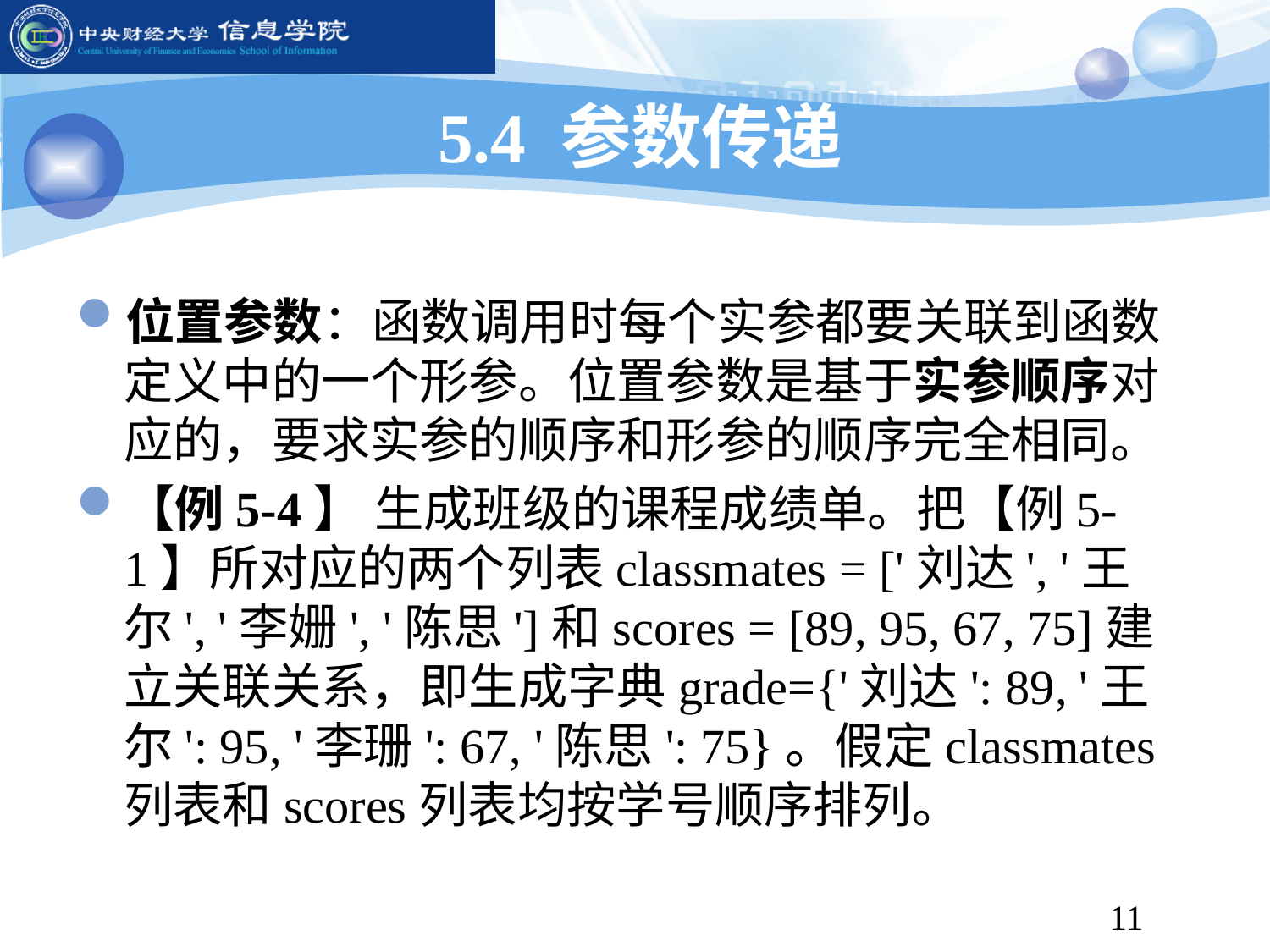

# 5.4 参数传递
位置参数：函数调用时每个实参都要关联到函数定义中的一个形参。位置参数是基于实参顺序对应的，要求实参的顺序和形参的顺序完全相同。
【例5-4】 生成班级的课程成绩单。把【例5-1】所对应的两个列表classmates = ['刘达', '王尔', '李姗', '陈思']和scores = [89, 95, 67, 75]建立关联关系，即生成字典grade={'刘达': 89, '王尔': 95, '李珊': 67, '陈思': 75}。假定classmates列表和scores列表均按学号顺序排列。